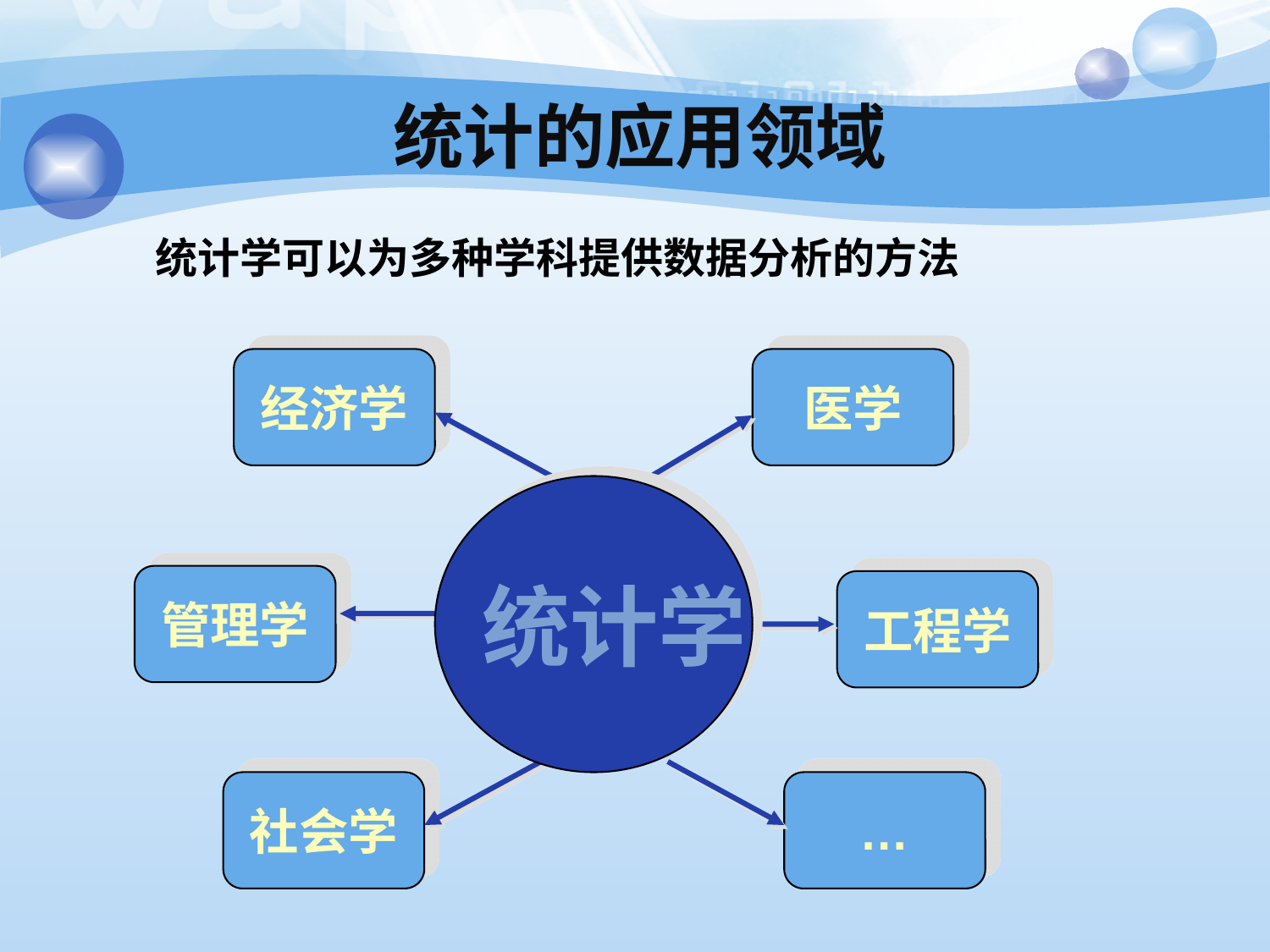

# 统计的应用领域
统计学可以为多种学科提供数据分析的方法
经济学
医学

 统计学
管理学
工程学

社会学
…